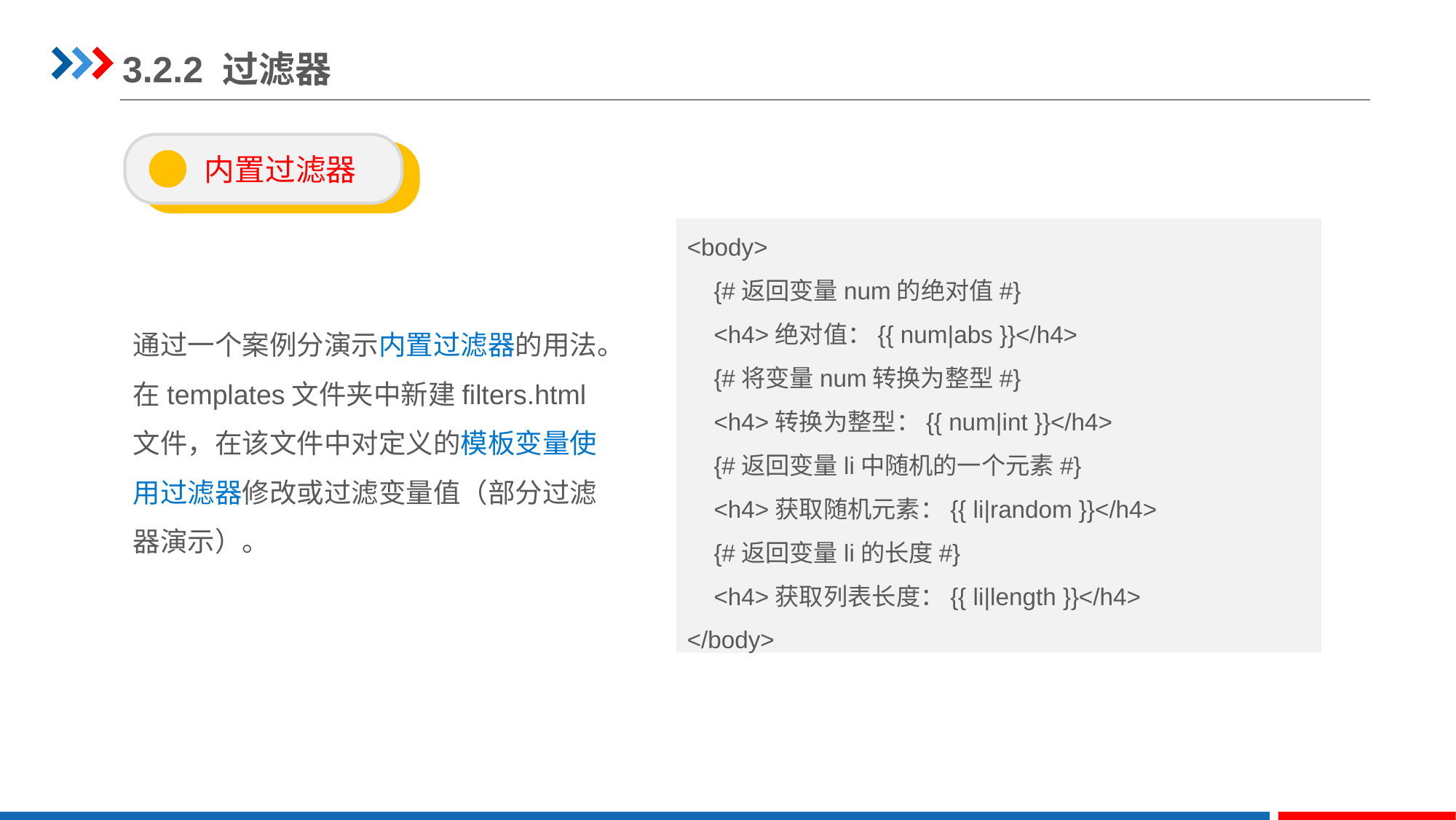

3.2.2 过滤器
    内置过滤器

<body>
    {#返回变量num的绝对值#}
    <h4>绝对值：{{ num|abs }}</h4>
    {#将变量num转换为整型#}
    <h4>转换为整型：{{ num|int }}</h4>
    {#返回变量li中随机的一个元素#}
    <h4>获取随机元素：{{ li|random }}</h4>
    {#返回变量li的长度#}
    <h4>获取列表长度：{{ li|length }}</h4>
</body>
通过一个案例分演示内置过滤器的用法。
在templates文件夹中新建filters.html文件，在该文件中对定义的模板变量使用过滤器修改或过滤变量值（部分过滤器演示）。